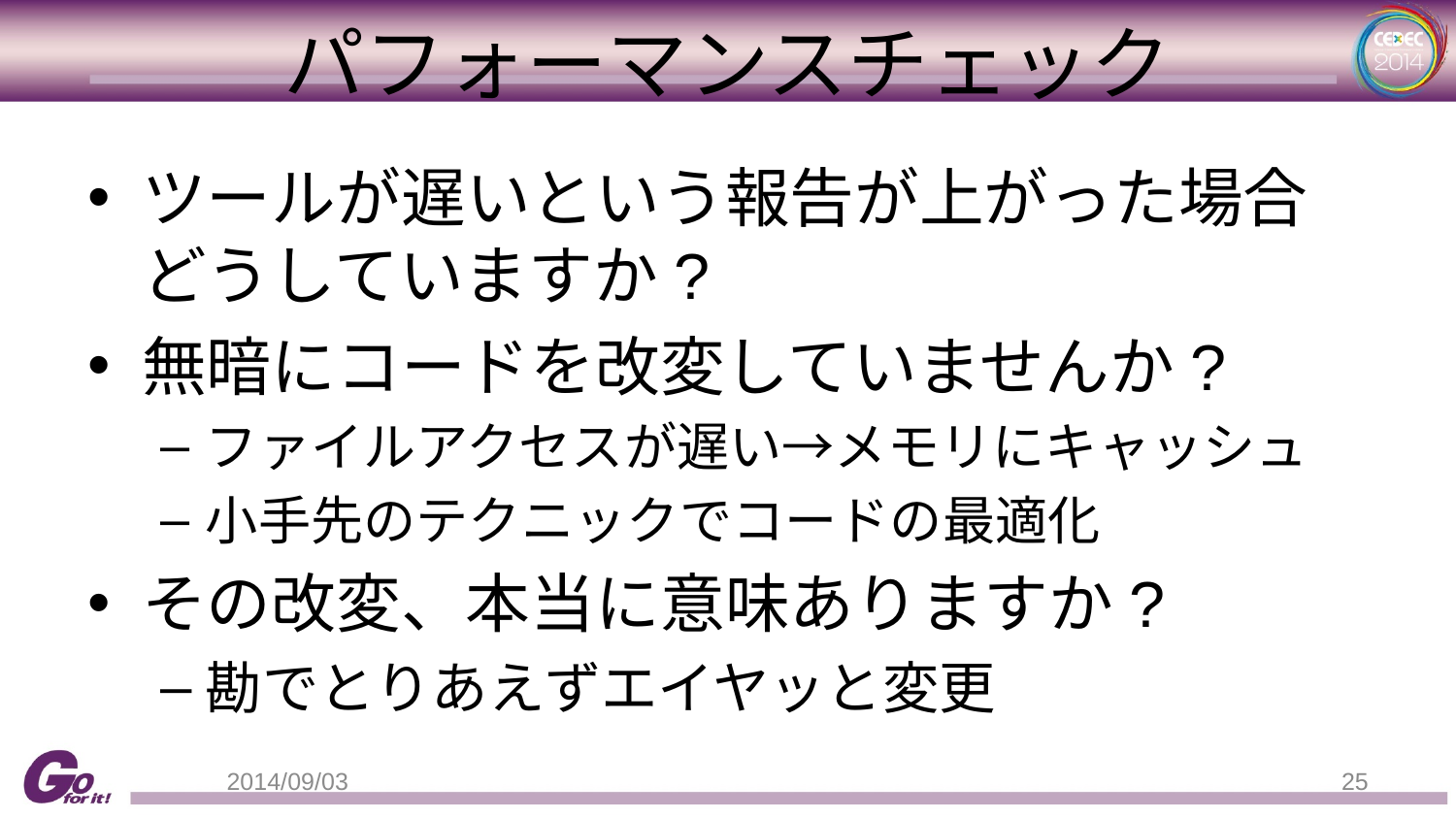

# パフォーマンスチェック
ツールが遅いという報告が上がった場合どうしていますか?
無暗にコードを改変していませんか?
ファイルアクセスが遅い→メモリにキャッシュ
小手先のテクニックでコードの最適化
その改変、本当に意味ありますか?
勘でとりあえずエイヤッと変更
2014/09/03
25